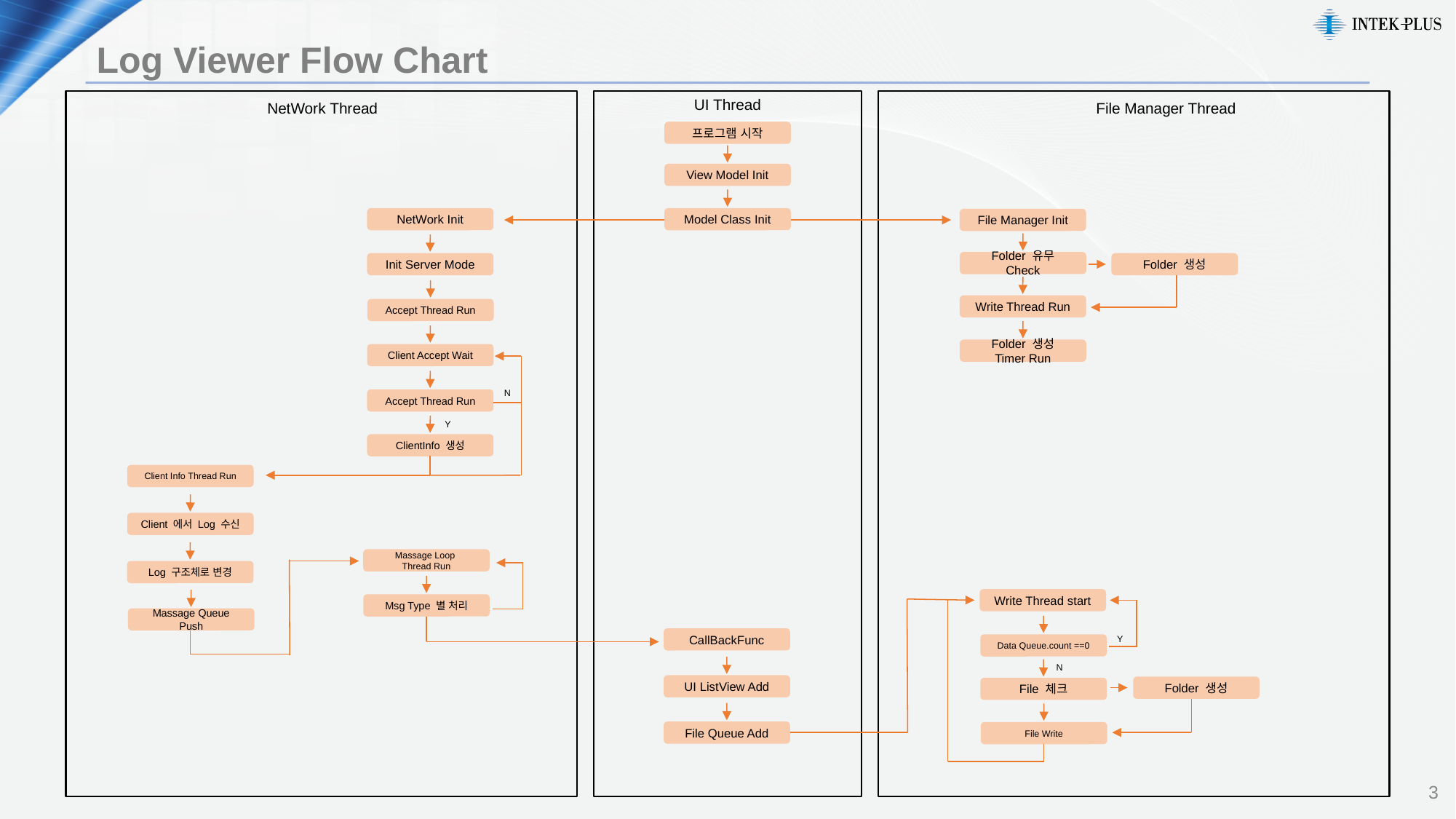

# Log Viewer Flow Chart
UI Thread

NetWork Thread
File Manager Thread
프로그램 시작
View Model Init
NetWork Init
Model Class Init
File Manager Init
Folder 유무 Check
Init Server Mode
Folder 생성
Write Thread Run
Accept Thread Run
Folder 생성
Timer Run
Client Accept Wait
Accept Thread Run
N
Y
ClientInfo 생성
Client Info Thread Run
Client 에서 Log 수신
Log 구조체로 변경
Massage Loop
Thread Run
Msg Type 별 처리
Write Thread start
Data Queue.count ==0
File 체크
Folder 생성
File Write
Massage Queue Push
Y
CallBackFunc
N
UI ListView Add
File Queue Add
3